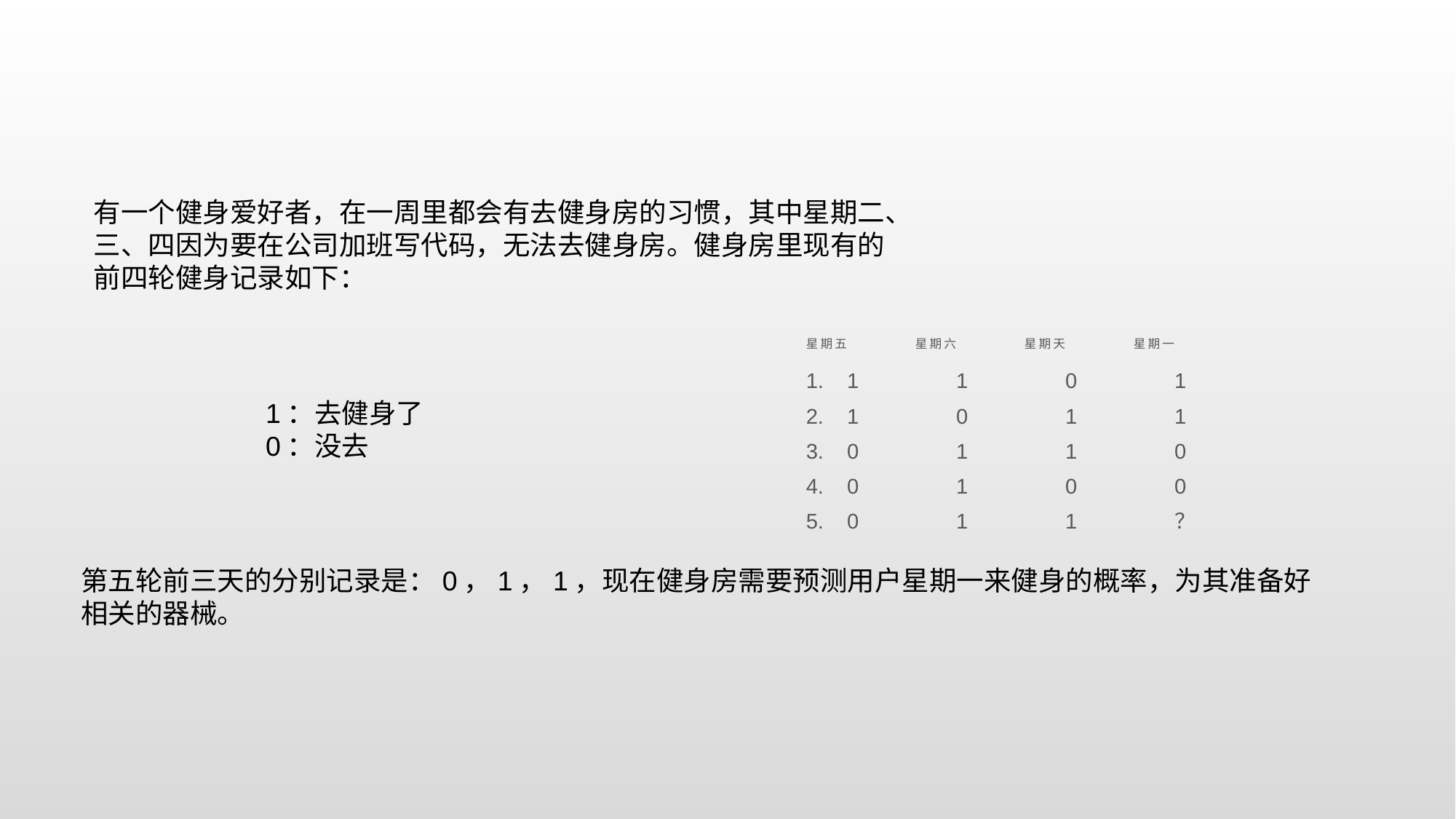

有一个健身爱好者，在一周里都会有去健身房的习惯，其中星期二、三、四因为要在公司加班写代码，无法去健身房。健身房里现有的前四轮健身记录如下：
	星期五	星期六	星期天	星期一
1	1	0	1
1	0	1	1
0	1	1	0
0	1	0	0
0	1	1	？

1：去健身了
0：没去
第五轮前三天的分别记录是：0，1，1，现在健身房需要预测用户星期一来健身的概率，为其准备好相关的器械。